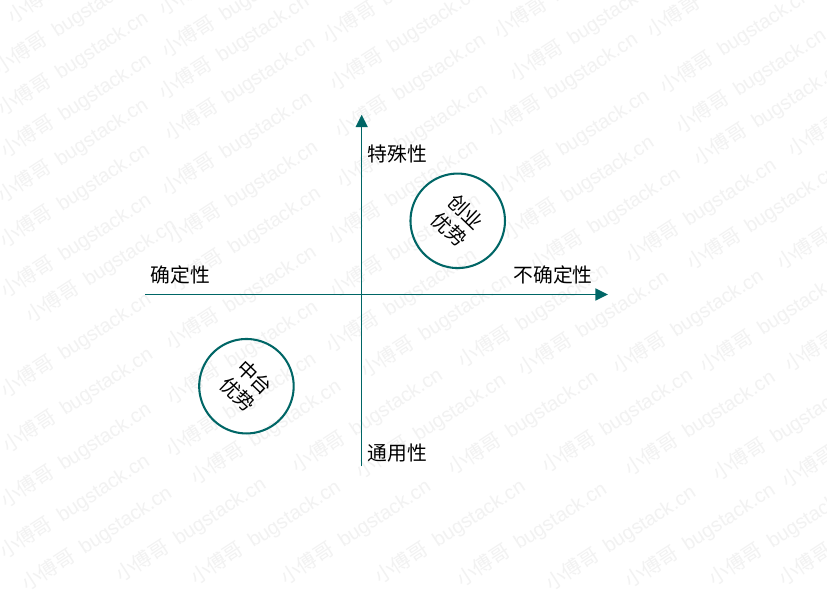

特殊性

创业
优势
确定性
不确定性

中台
优势
通用性